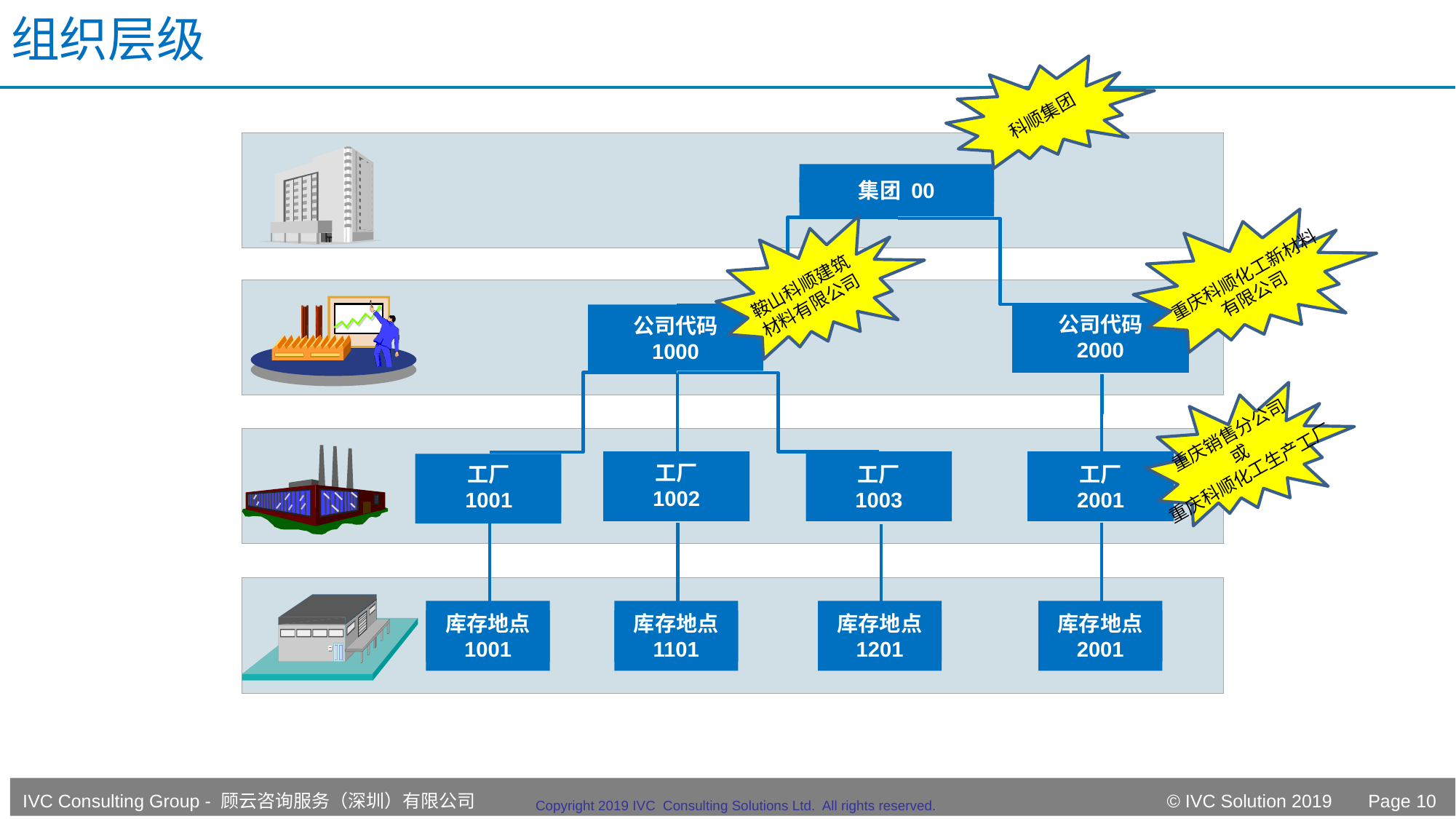

# 组织层级

科顺集团

集团 00

重庆科顺化工新材料
有限公司
鞍山科顺建筑
材料有限公司

公司代码
2000

公司代码
1000

重庆销售分公司
或
重庆科顺化工生产工厂

工厂
1001
工厂
1002
工厂
1003
工厂
2001

库存地点
1001

库存地点
1101

库存地点
1201

库存地点
2001